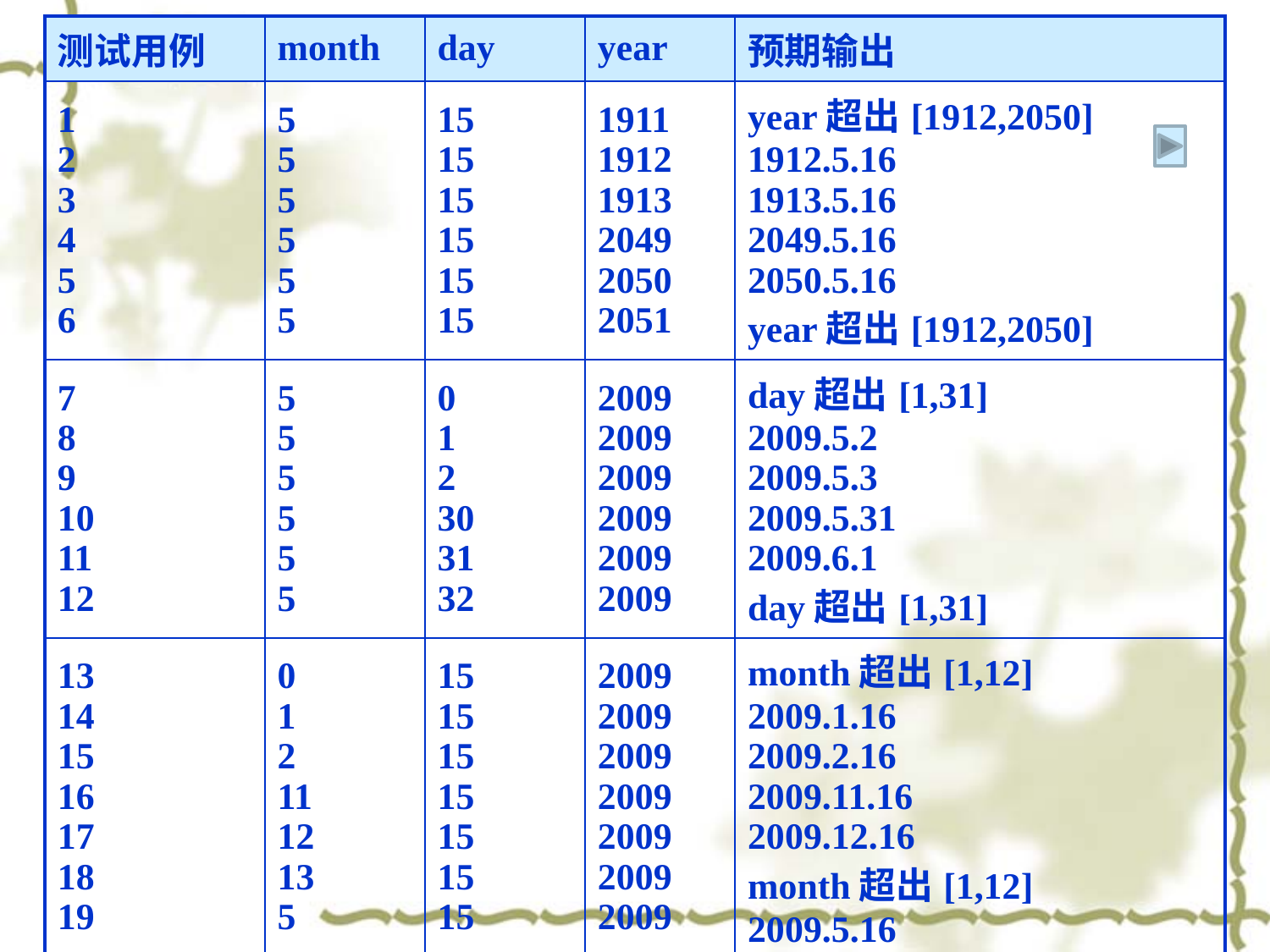

| 测试用例 | month | day | year | 预期输出 |
| --- | --- | --- | --- | --- |
| 1 2 3 4 5 6 | 5 5 5 5 5 5 | 15 15 15 15 15 15 | 1911 1912 1913 2049 2050 2051 | year超出[1912,2050] 1912.5.16 1913.5.16 2049.5.16 2050.5.16 year超出[1912,2050] |
| 7 8 9 10 11 12 | 5 5 5 5 5 5 | 0 1 2 30 31 32 | 2009 2009 2009 2009 2009 2009 | day超出[1,31] 2009.5.2 2009.5.3 2009.5.31 2009.6.1 day超出[1,31] |
| 13 14 15 16 17 18 19 | 0 1 2 11 12 13 5 | 15 15 15 15 15 15 15 | 2009 2009 2009 2009 2009 2009 2009 | month超出[1,12] 2009.1.16 2009.2.16 2009.11.16 2009.12.16 month超出[1,12] 2009.5.16 |